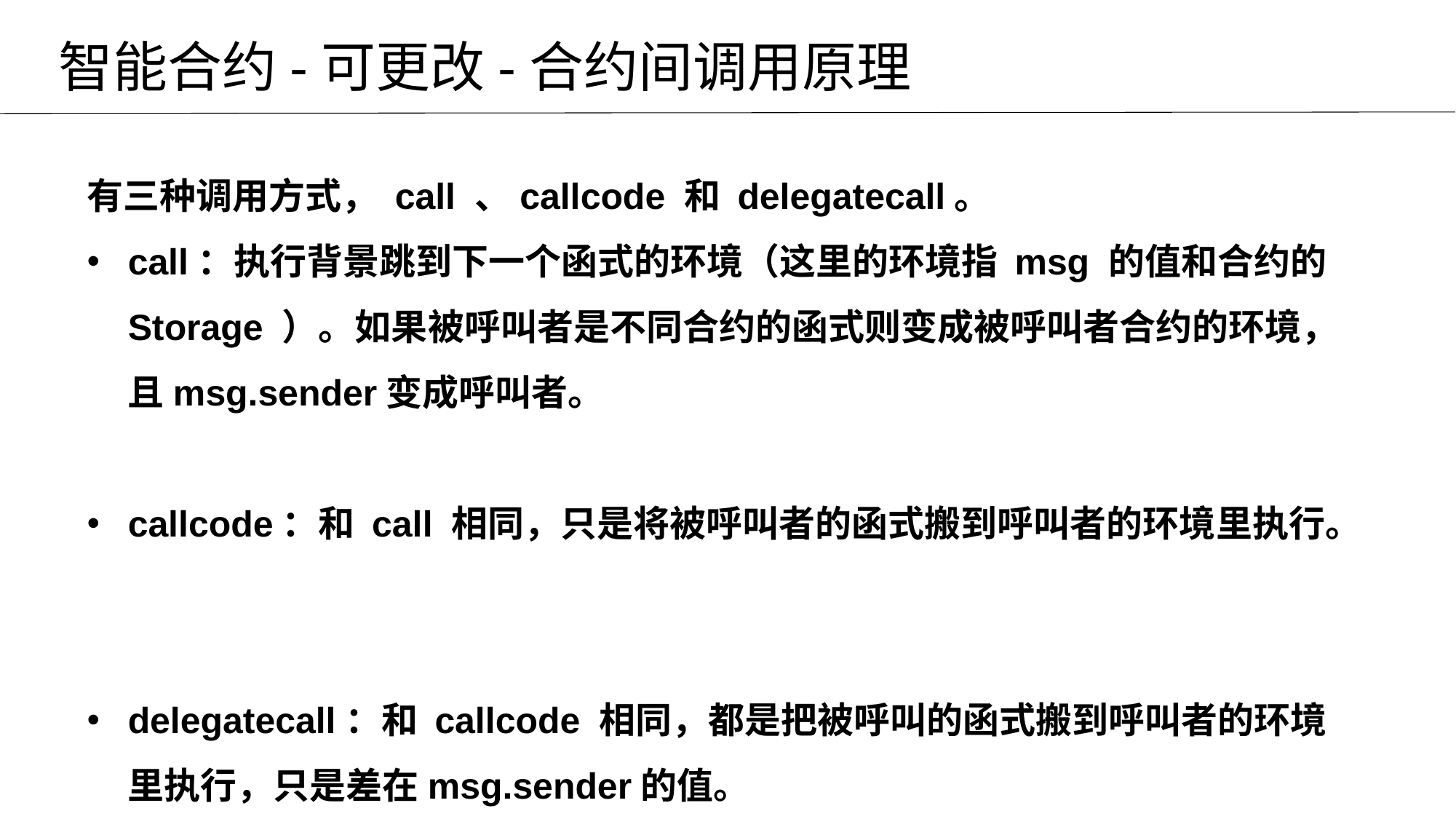

智能合约-可更改-合约间调用原理
有三种调用方式， call 、callcode 和 delegatecall。
call：执行背景跳到下一个函式的环境（这里的环境指 msg 的值和合约的 Storage ）。如果被呼叫者是不同合约的函式则变成被呼叫者合约的环境，且msg.sender变成呼叫者。

callcode：和 call 相同，只是将被呼叫者的函式搬到呼叫者的环境里执行。
delegatecall：和 callcode 相同，都是把被呼叫的函式搬到呼叫者的环境里执行，只是差在msg.sender的值。